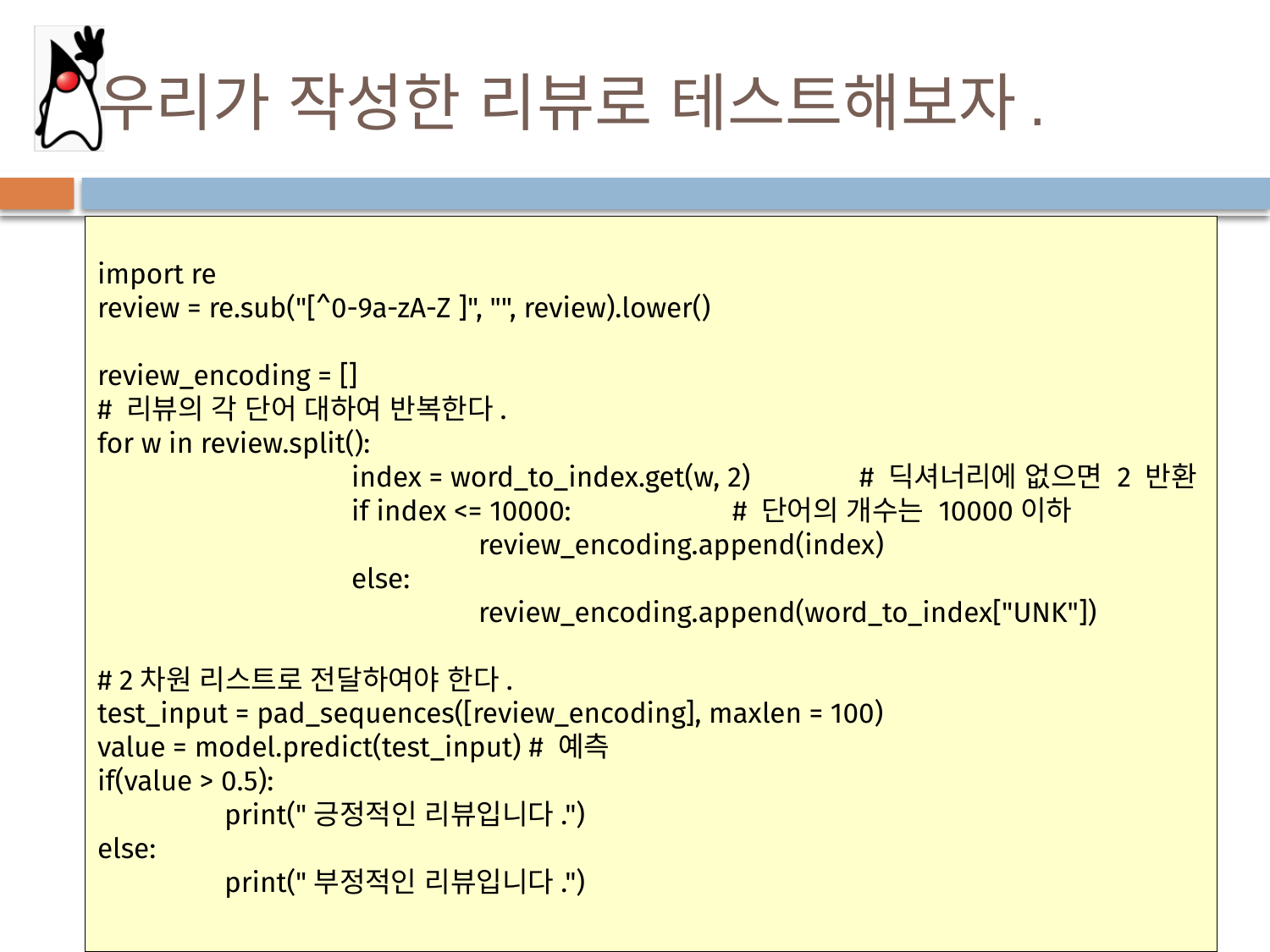

# 우리가 작성한 리뷰로 테스트해보자.

import re
review = re.sub("[^0-9a-zA-Z ]", "", review).lower()

review_encoding = []
# 리뷰의 각 단어 대하여 반복한다.
for w in review.split():
		index = word_to_index.get(w, 2)	# 딕셔너리에 없으면 2 반환
		if index <= 10000:		# 단어의 개수는 10000이하
			review_encoding.append(index)
		else:
			review_encoding.append(word_to_index["UNK"])

# 2차원 리스트로 전달하여야 한다.
test_input = pad_sequences([review_encoding], maxlen = 100)
value = model.predict(test_input) # 예측
if(value > 0.5):
	print("긍정적인 리뷰입니다.")
else:
	print("부정적인 리뷰입니다.")